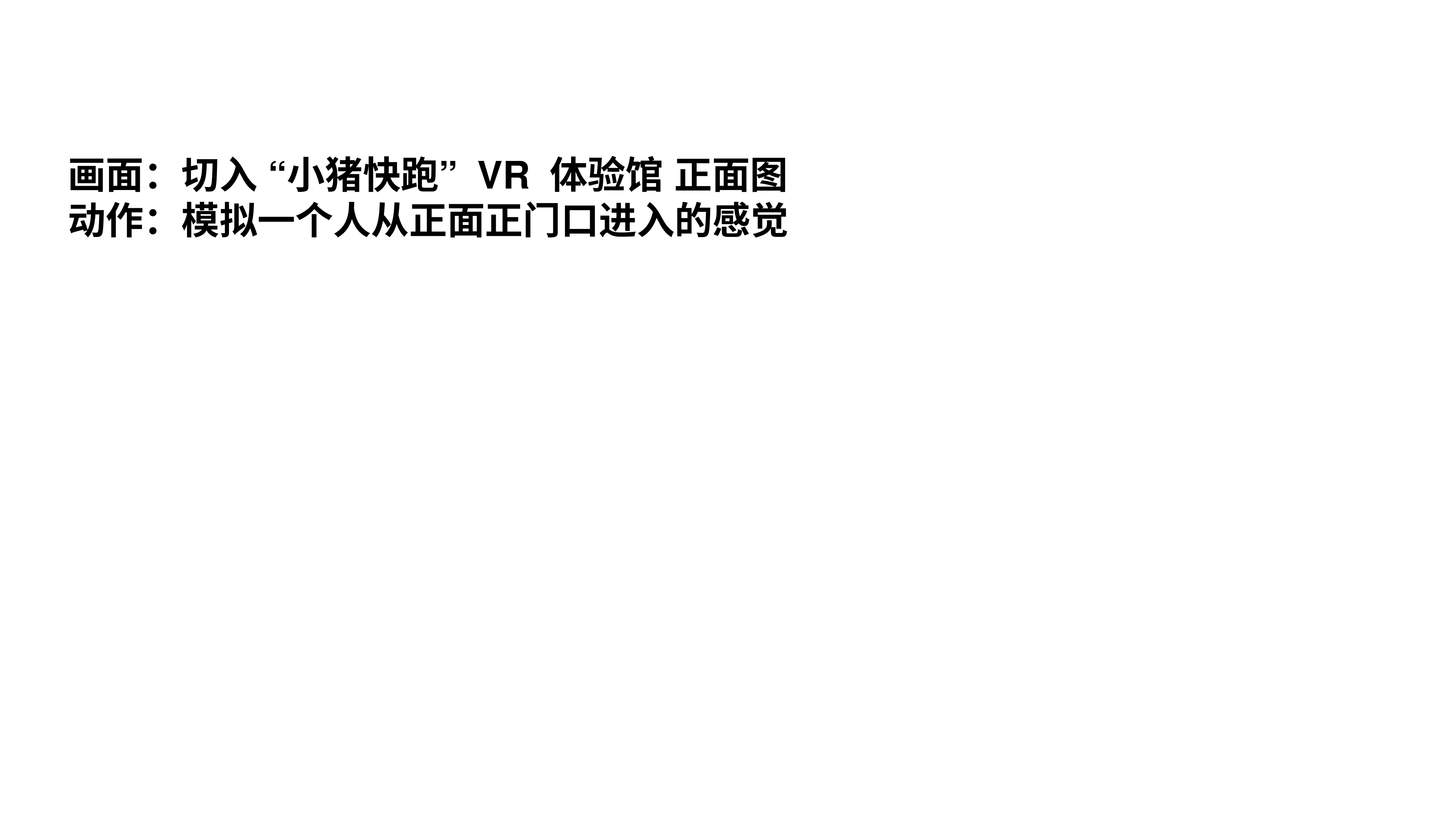

画面：切入 “小猪快跑” VR 体验馆 正面图
动作：模拟一个人从正面正门口进入的感觉